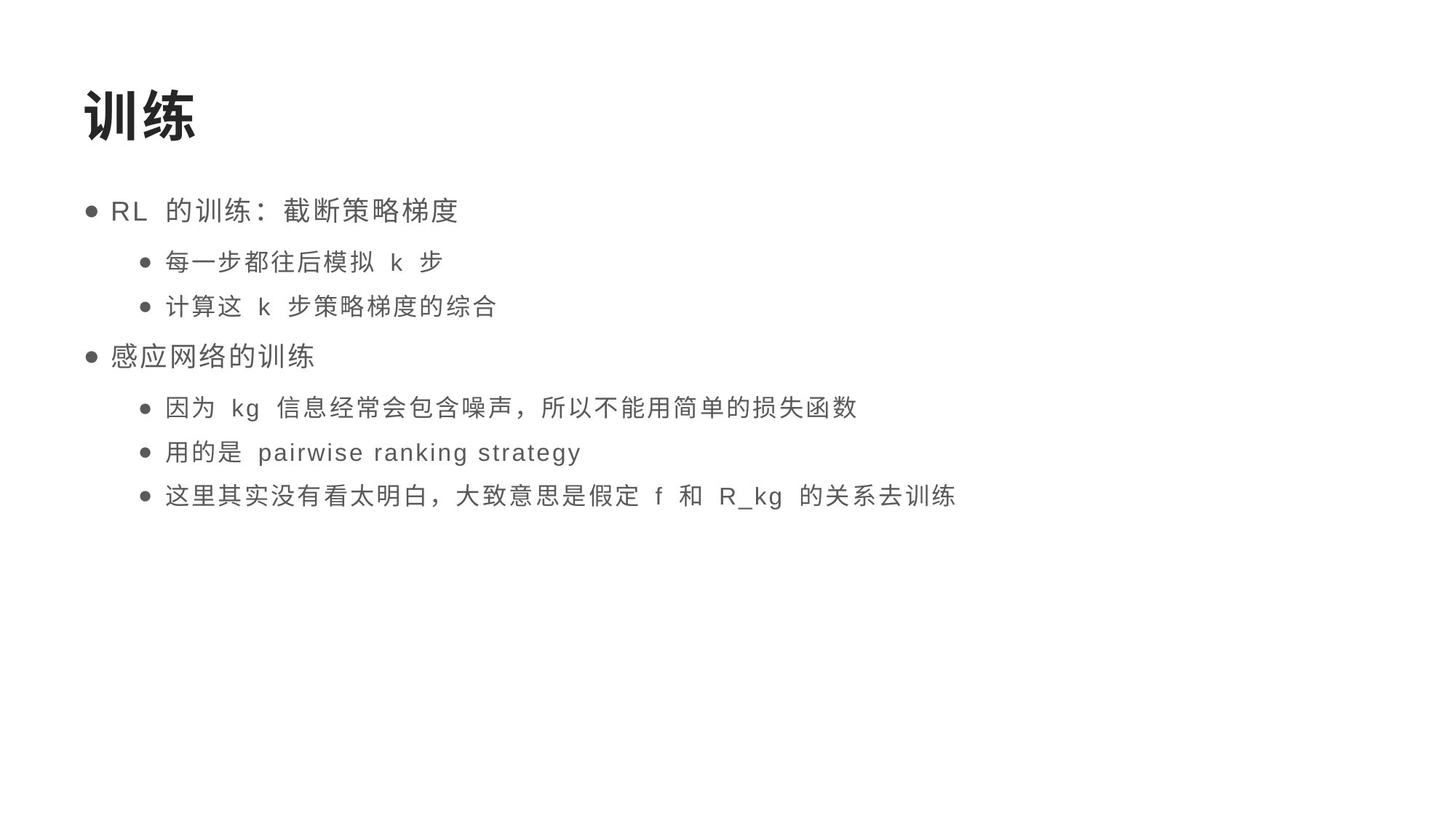

# 训练
RL 的训练：截断策略梯度
每一步都往后模拟 k 步
计算这 k 步策略梯度的综合
感应网络的训练
因为 kg 信息经常会包含噪声，所以不能用简单的损失函数
用的是 pairwise ranking strategy
这里其实没有看太明白，大致意思是假定 f 和 R_kg 的关系去训练